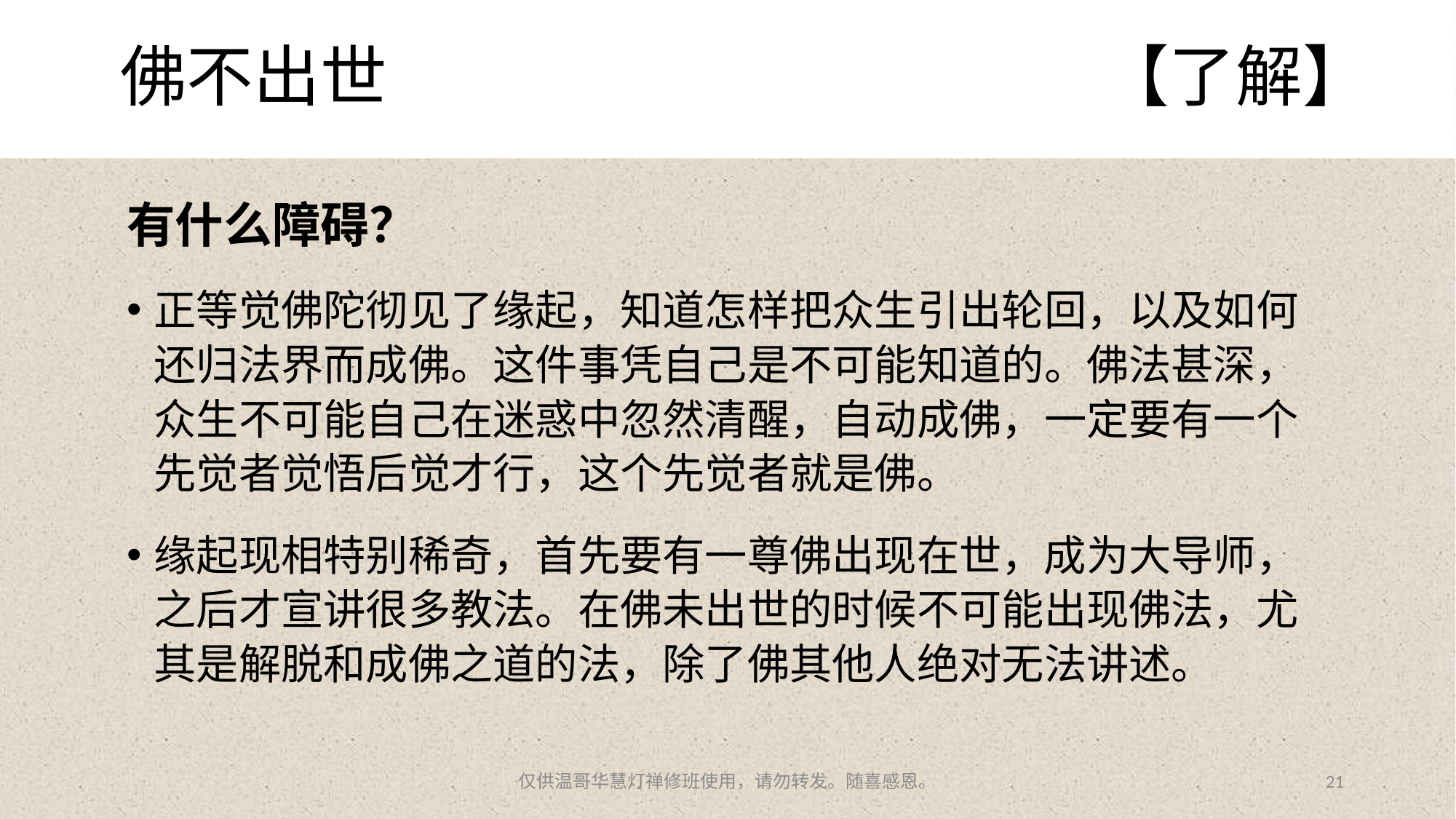

# 佛不出世							【了解】
有什么障碍？
正等觉佛陀彻见了缘起，知道怎样把众生引出轮回，以及如何还归法界而成佛。这件事凭自己是不可能知道的。佛法甚深，众生不可能自己在迷惑中忽然清醒，自动成佛，一定要有一个先觉者觉悟后觉才行，这个先觉者就是佛。
缘起现相特别稀奇，首先要有一尊佛出现在世，成为大导师，之后才宣讲很多教法。在佛未出世的时候不可能出现佛法，尤其是解脱和成佛之道的法，除了佛其他人绝对无法讲述。
仅供温哥华慧灯禅修班使用，请勿转发。随喜感恩。
21